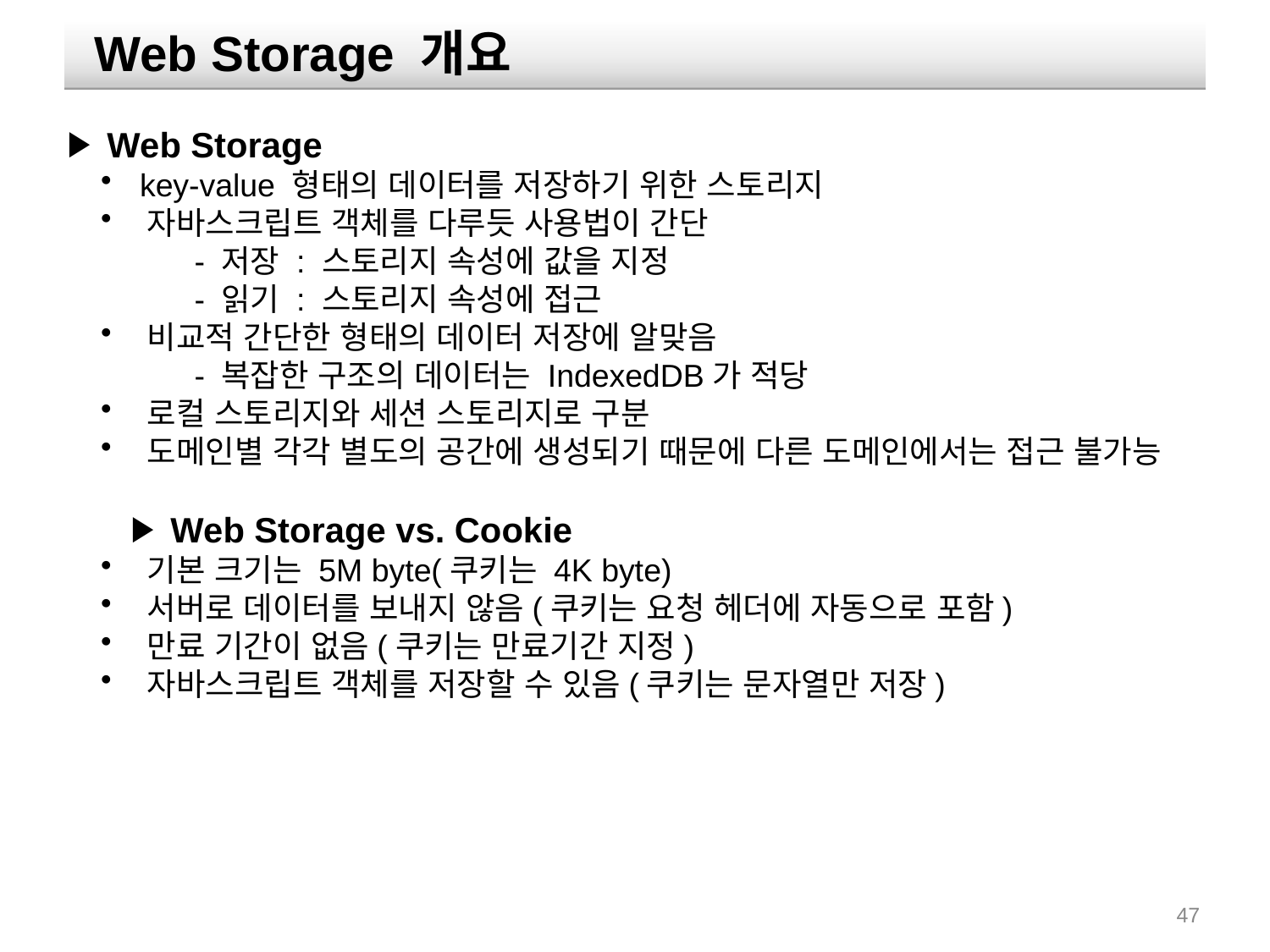

Web Storage 개요
 Web Storage
 key-value 형태의 데이터를 저장하기 위한 스토리지
 자바스크립트 객체를 다루듯 사용법이 간단
- 저장 : 스토리지 속성에 값을 지정
- 읽기 : 스토리지 속성에 접근
 비교적 간단한 형태의 데이터 저장에 알맞음
- 복잡한 구조의 데이터는 IndexedDB가 적당
 로컬 스토리지와 세션 스토리지로 구분
 도메인별 각각 별도의 공간에 생성되기 때문에 다른 도메인에서는 접근 불가능

 Web Storage vs. Cookie
 기본 크기는 5M byte(쿠키는 4K byte)
 서버로 데이터를 보내지 않음(쿠키는 요청 헤더에 자동으로 포함)
 만료 기간이 없음(쿠키는 만료기간 지정)
 자바스크립트 객체를 저장할 수 있음(쿠키는 문자열만 저장)
47